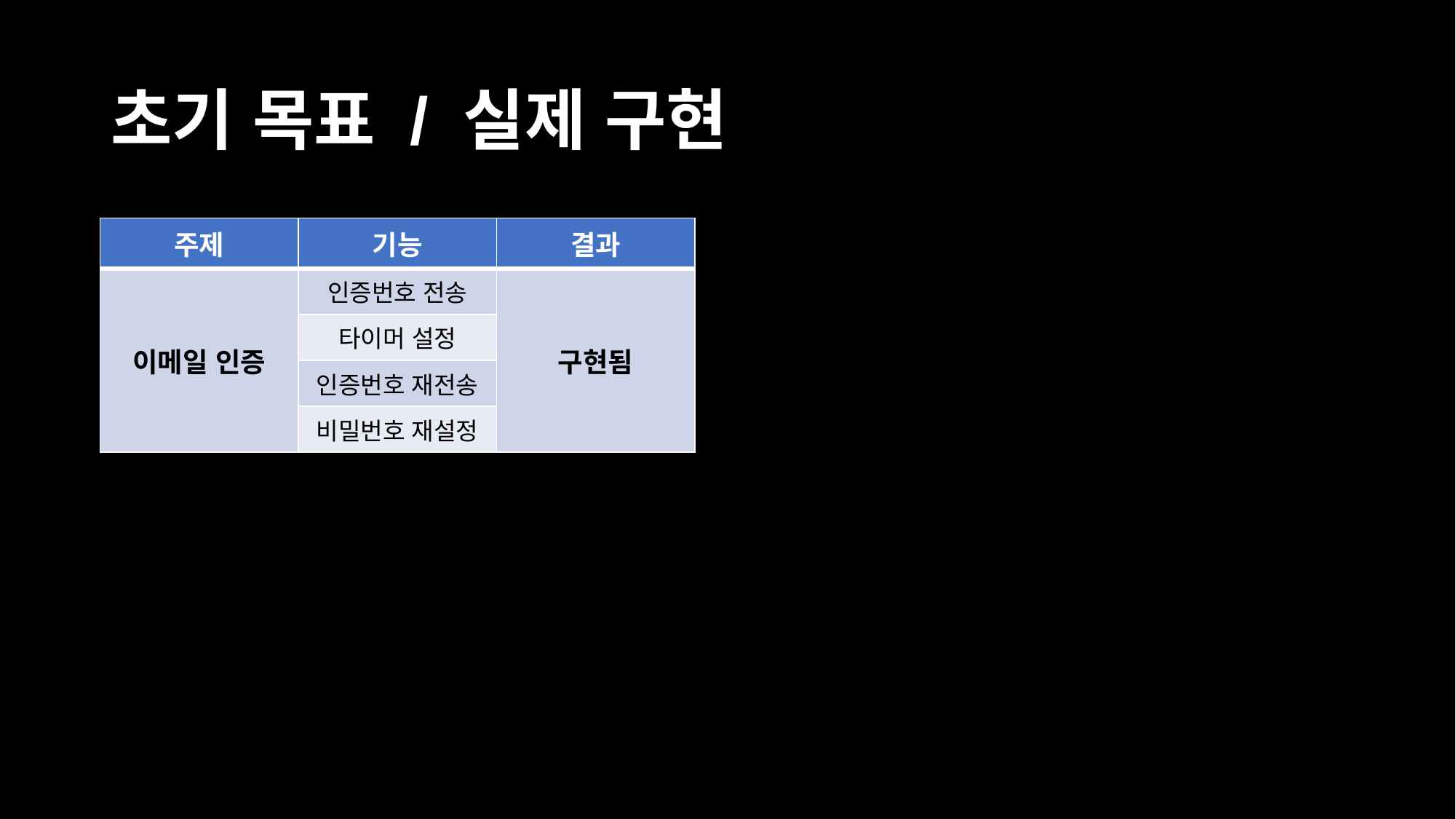

# 초기 목표 / 실제 구현
| 주제 | 기능 | 결과 |
| --- | --- | --- |
| 이메일 인증 | 인증번호 전송 | 구현됨 |
| 게시판 글쓰기 | 타이머 설정 |  |
| 게시판 선택 | 인증번호 재전송 |  |
|  | 비밀번호 재설정 |  |